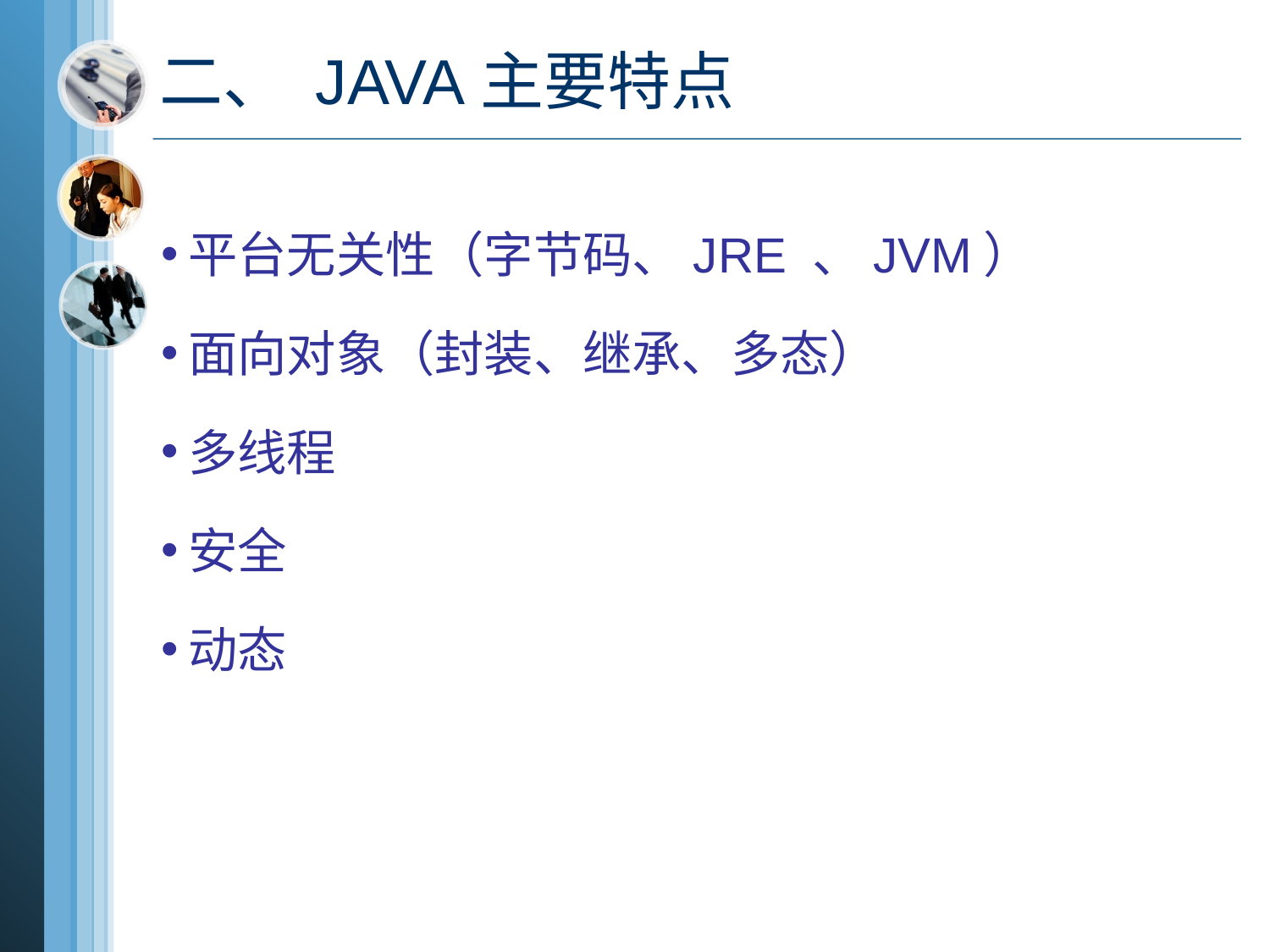

# 二、 JAVA主要特点
平台无关性（字节码、JRE 、JVM）
面向对象（封装、继承、多态）
多线程
安全
动态
(1) 二进制数与十进制数的互换